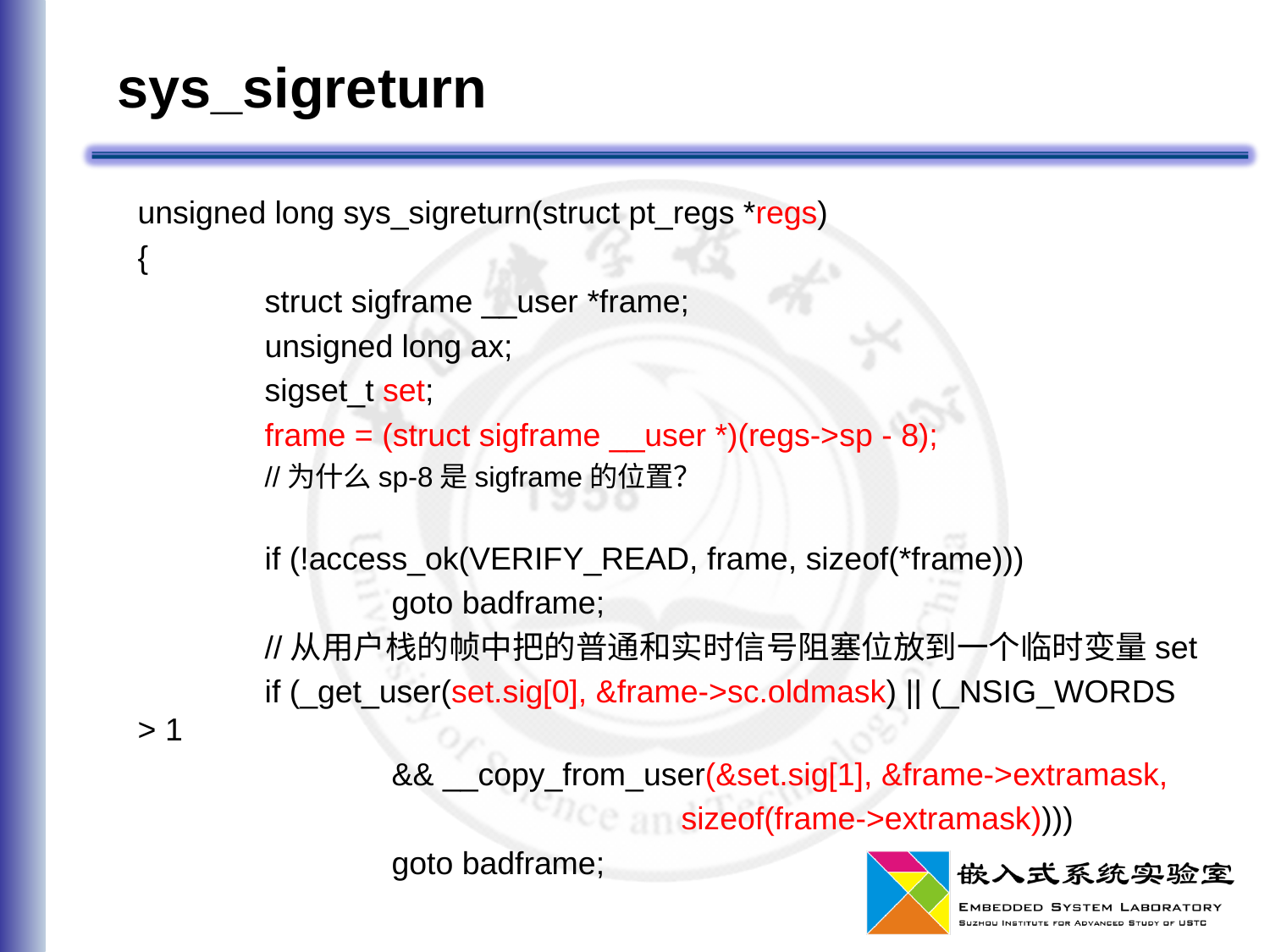

# sys_sigreturn
unsigned long sys_sigreturn(struct pt_regs *regs)
{
	struct sigframe __user *frame;
	unsigned long ax;
	sigset_t set;
	frame = (struct sigframe __user *)(regs->sp - 8);
	//为什么sp-8是sigframe的位置？

	if (!access_ok(VERIFY_READ, frame, sizeof(*frame)))
		goto badframe;
	//从用户栈的帧中把的普通和实时信号阻塞位放到一个临时变量set
	if (_get_user(set.sig[0], &frame->sc.oldmask) || (_NSIG_WORDS > 1
		&& __copy_from_user(&set.sig[1], &frame->extramask,
				    sizeof(frame->extramask))))
		goto badframe;